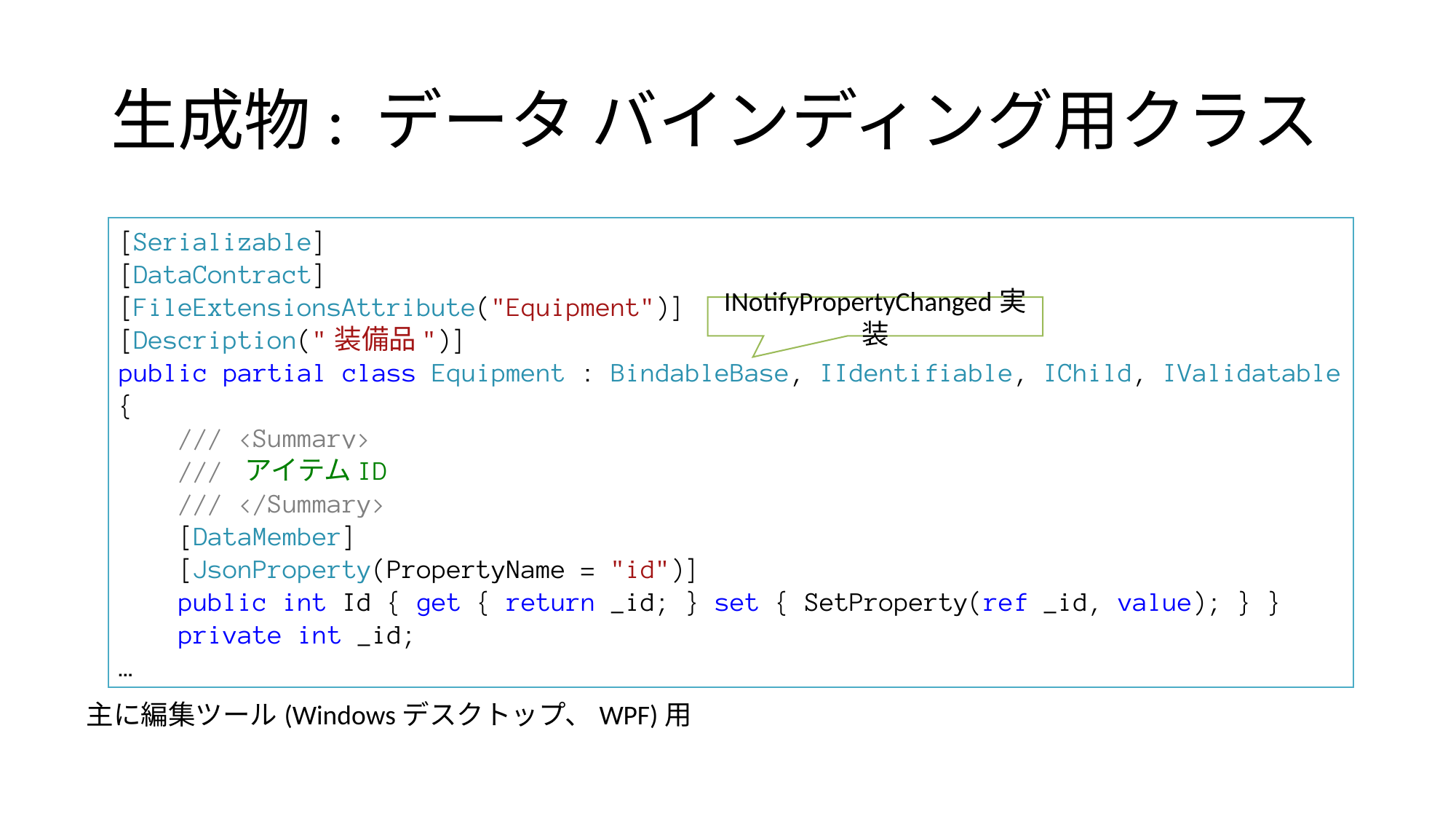

# 生成物: データ バインディング用クラス
[Serializable]
[DataContract]
[FileExtensionsAttribute("Equipment")]
[Description("装備品")]
public partial class Equipment : BindableBase, IIdentifiable, IChild, IValidatable
{
    /// <Summary>
    /// アイテムID
    /// </Summary>
    [DataMember]
    [JsonProperty(PropertyName = "id")]
    public int Id { get { return _id; } set { SetProperty(ref _id, value); } }
    private int _id;
…
INotifyPropertyChanged実装
主に編集ツール(Windowsデスクトップ、WPF)用